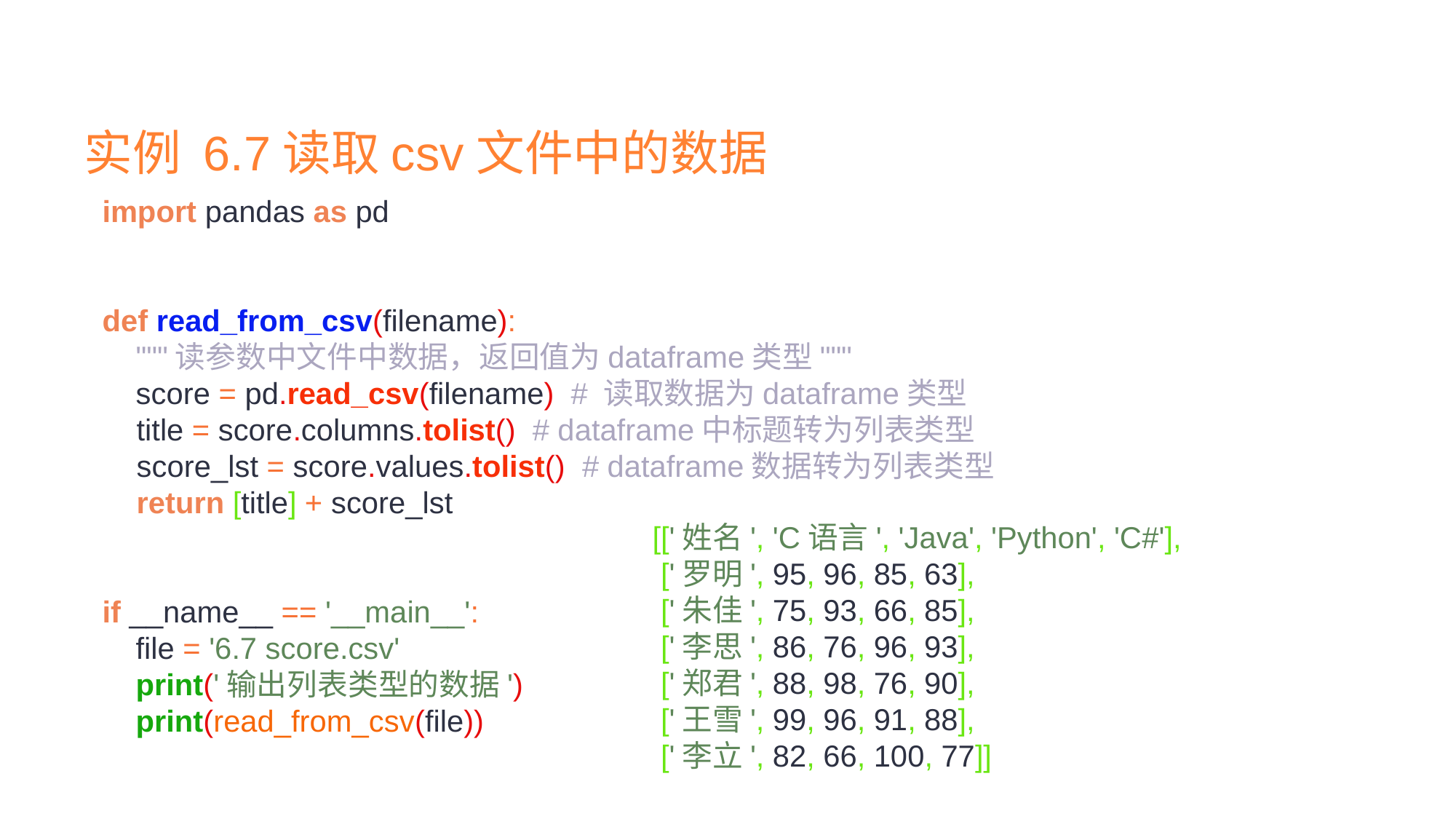

实例 6.7读取csv文件中的数据
import pandas as pd
def read_from_csv(filename):
    """读参数中文件中数据，返回值为dataframe类型"""
    score = pd.read_csv(filename)  # 读取数据为dataframe类型
    title = score.columns.tolist()  # dataframe中标题转为列表类型
    score_lst = score.values.tolist()  # dataframe数据转为列表类型
    return [title] + score_lst
if __name__ == '__main__':
    file = '6.7 score.csv'
    print('输出列表类型的数据')
    print(read_from_csv(file))
[['姓名', 'C语言', 'Java', 'Python', 'C#'],
 ['罗明', 95, 96, 85, 63],
 ['朱佳', 75, 93, 66, 85],
 ['李思', 86, 76, 96, 93],
 ['郑君', 88, 98, 76, 90],
 ['王雪', 99, 96, 91, 88],
 ['李立', 82, 66, 100, 77]]